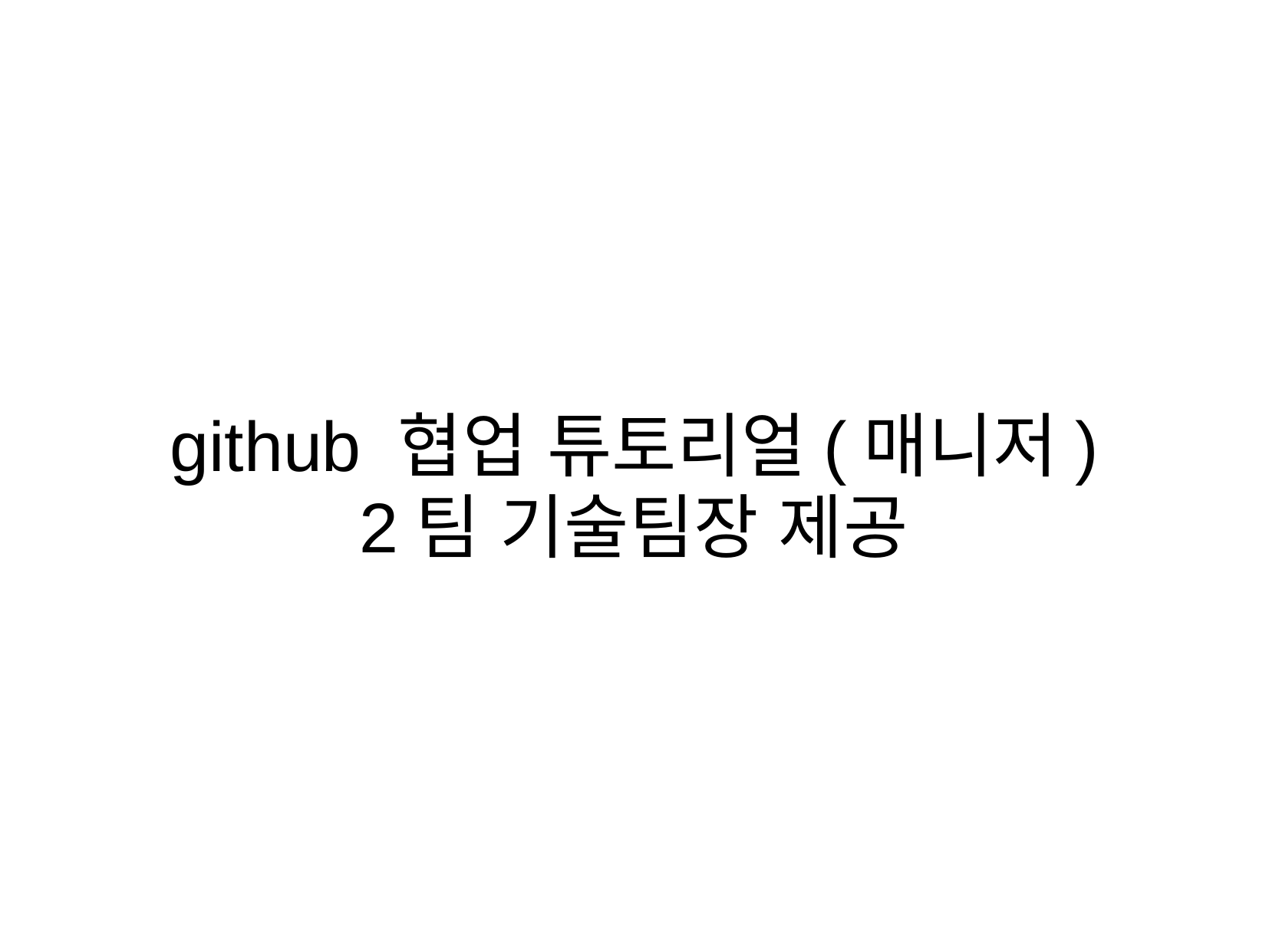

# github 협업 튜토리얼(매니저) 2팀 기술팀장 제공